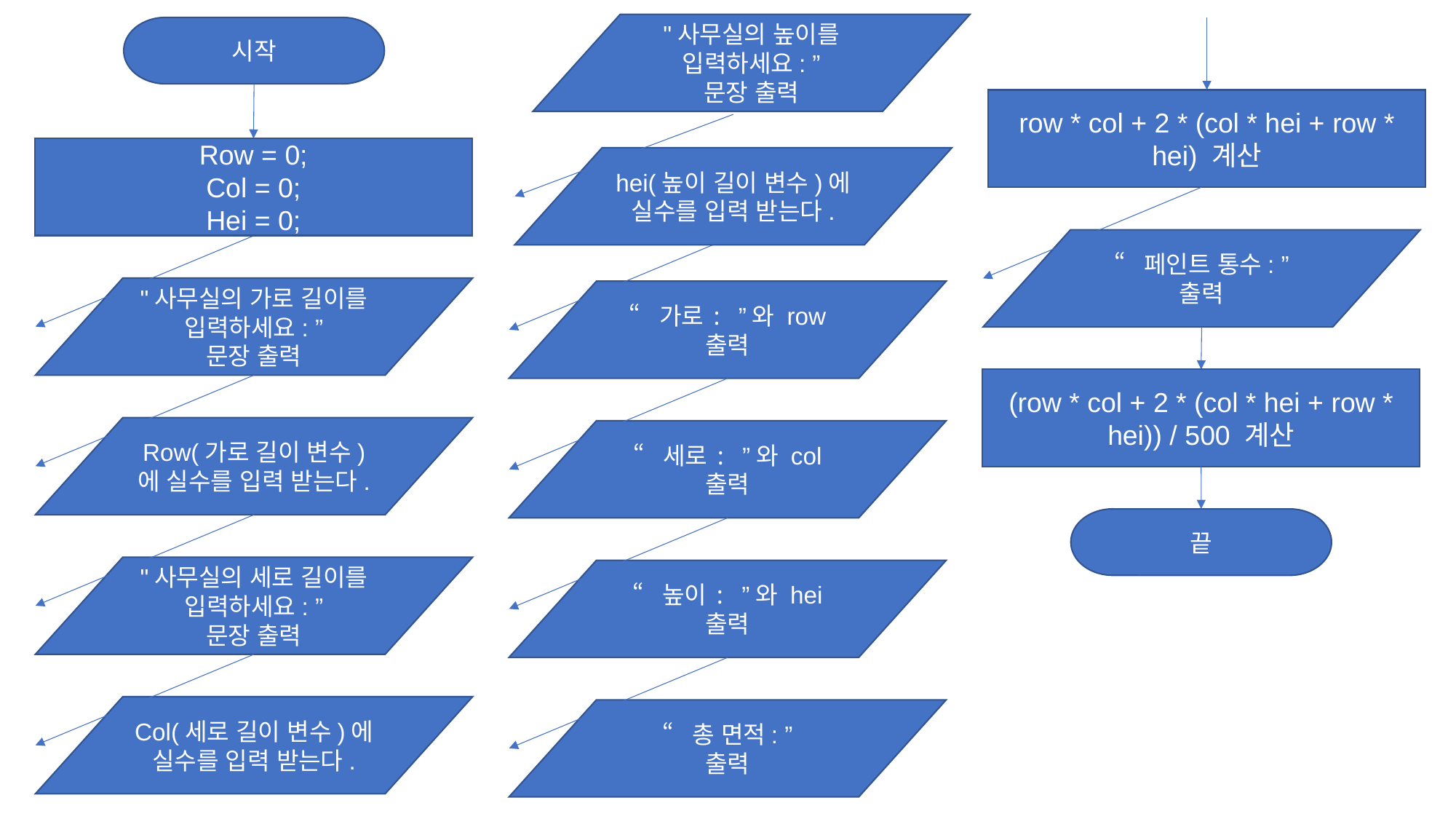

"사무실의 높이를 입력하세요: ”
문장 출력
시작
row * col + 2 * (col * hei + row * hei) 계산
Row = 0;
Col = 0;
Hei = 0;
hei(높이 길이 변수)에 실수를 입력 받는다.
“페인트 통수: ”
출력
"사무실의 가로 길이를 입력하세요: ”
문장 출력
“가로: ”와 row
출력
(row * col + 2 * (col * hei + row * hei)) / 500 계산
Row(가로 길이 변수) 에 실수를 입력 받는다.
“세로: ”와 col
출력
끝
"사무실의 세로 길이를 입력하세요: ”
문장 출력
“높이: ”와 hei
출력
Col(세로 길이 변수)에 실수를 입력 받는다.
“총 면적: ”
출력